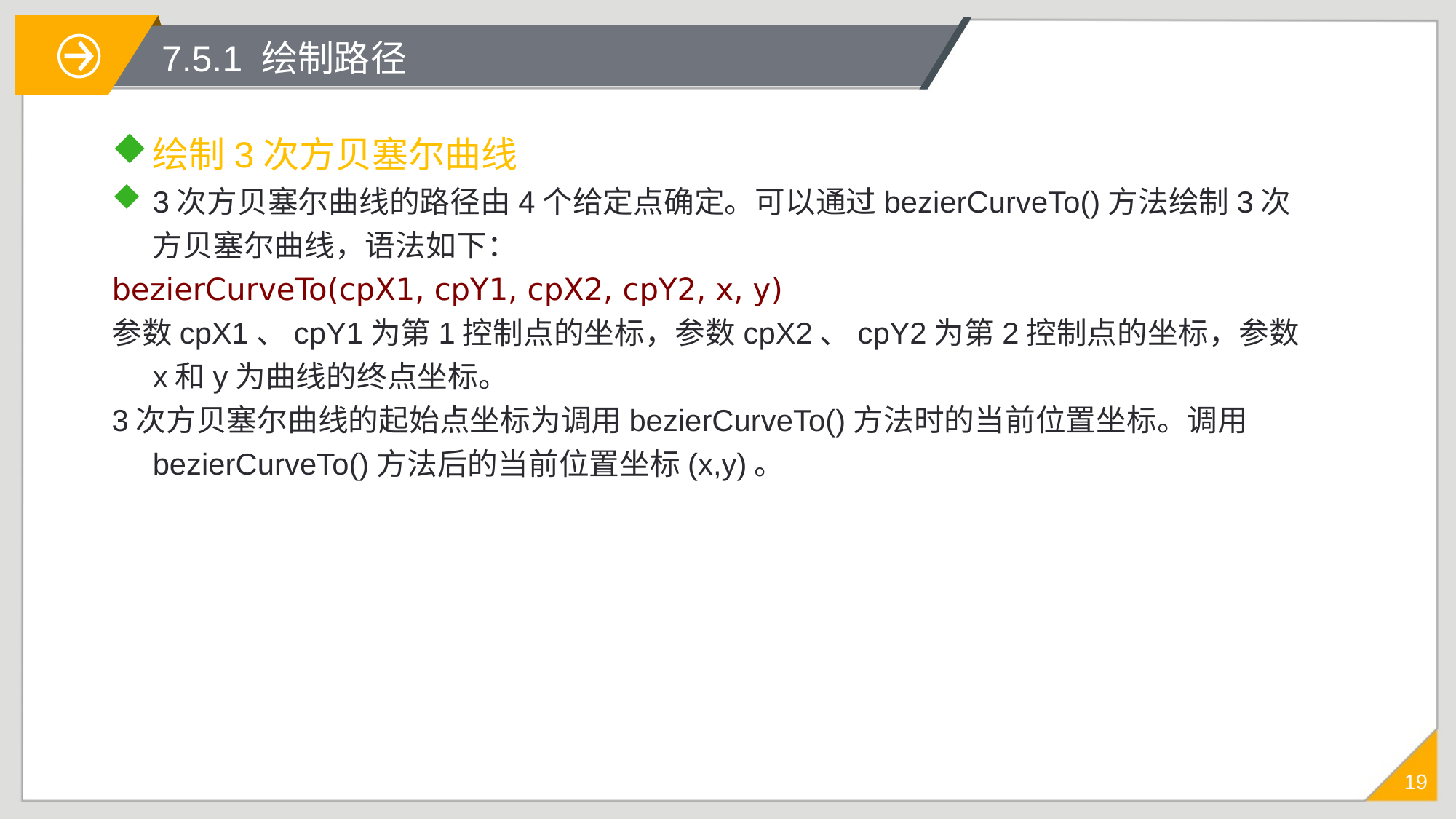

# 7.5.1 绘制路径
绘制3次方贝塞尔曲线
3次方贝塞尔曲线的路径由4个给定点确定。可以通过bezierCurveTo()方法绘制3次方贝塞尔曲线，语法如下：
bezierCurveTo(cpX1, cpY1, cpX2, cpY2, x, y)
参数cpX1、cpY1为第1控制点的坐标，参数cpX2、cpY2为第2控制点的坐标，参数x和y为曲线的终点坐标。
3次方贝塞尔曲线的起始点坐标为调用bezierCurveTo()方法时的当前位置坐标。调用bezierCurveTo()方法后的当前位置坐标(x,y)。